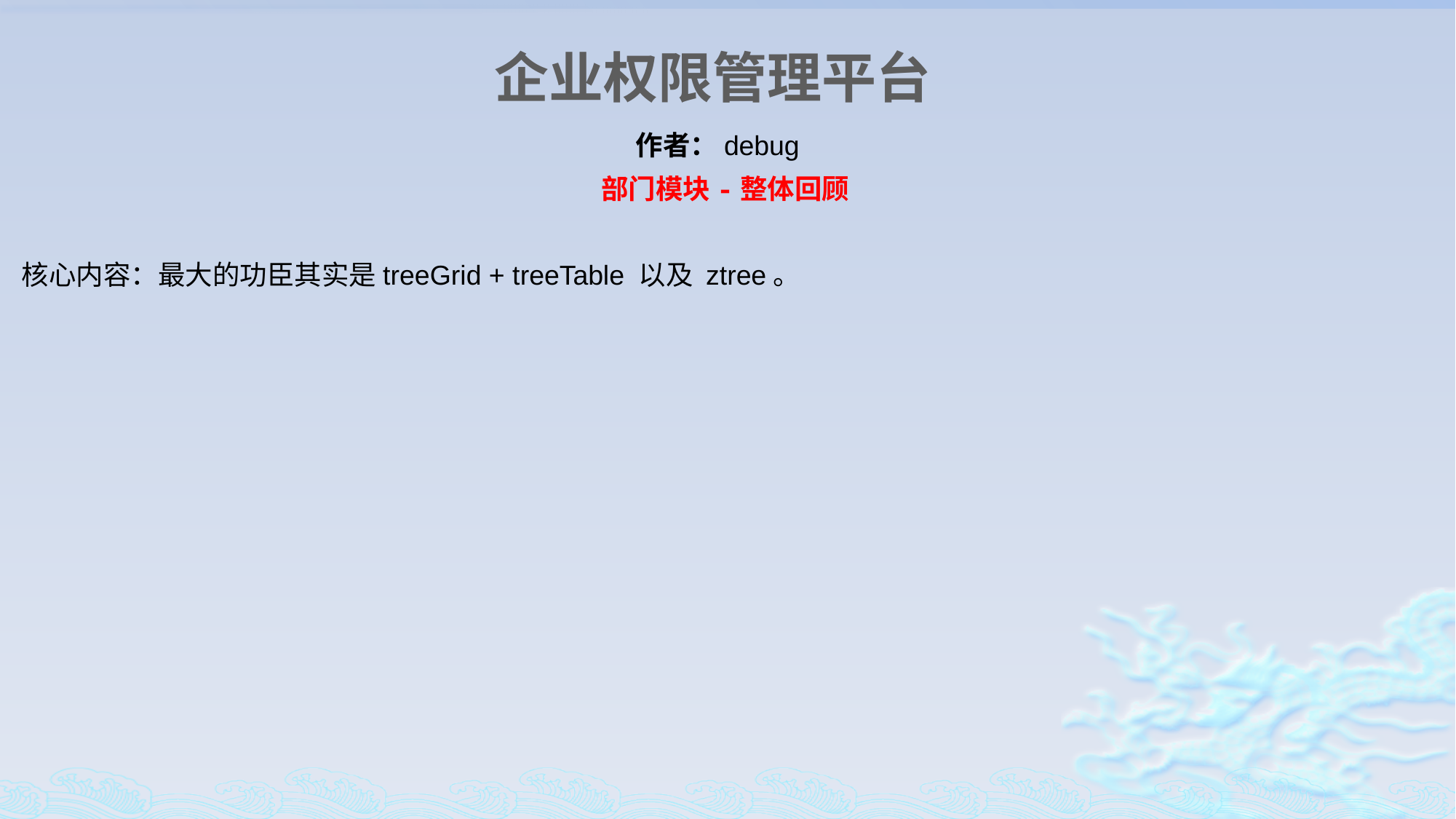

企业权限管理平台
作者：debug
部门模块-整体回顾
核心内容：最大的功臣其实是treeGrid + treeTable 以及 ztree。